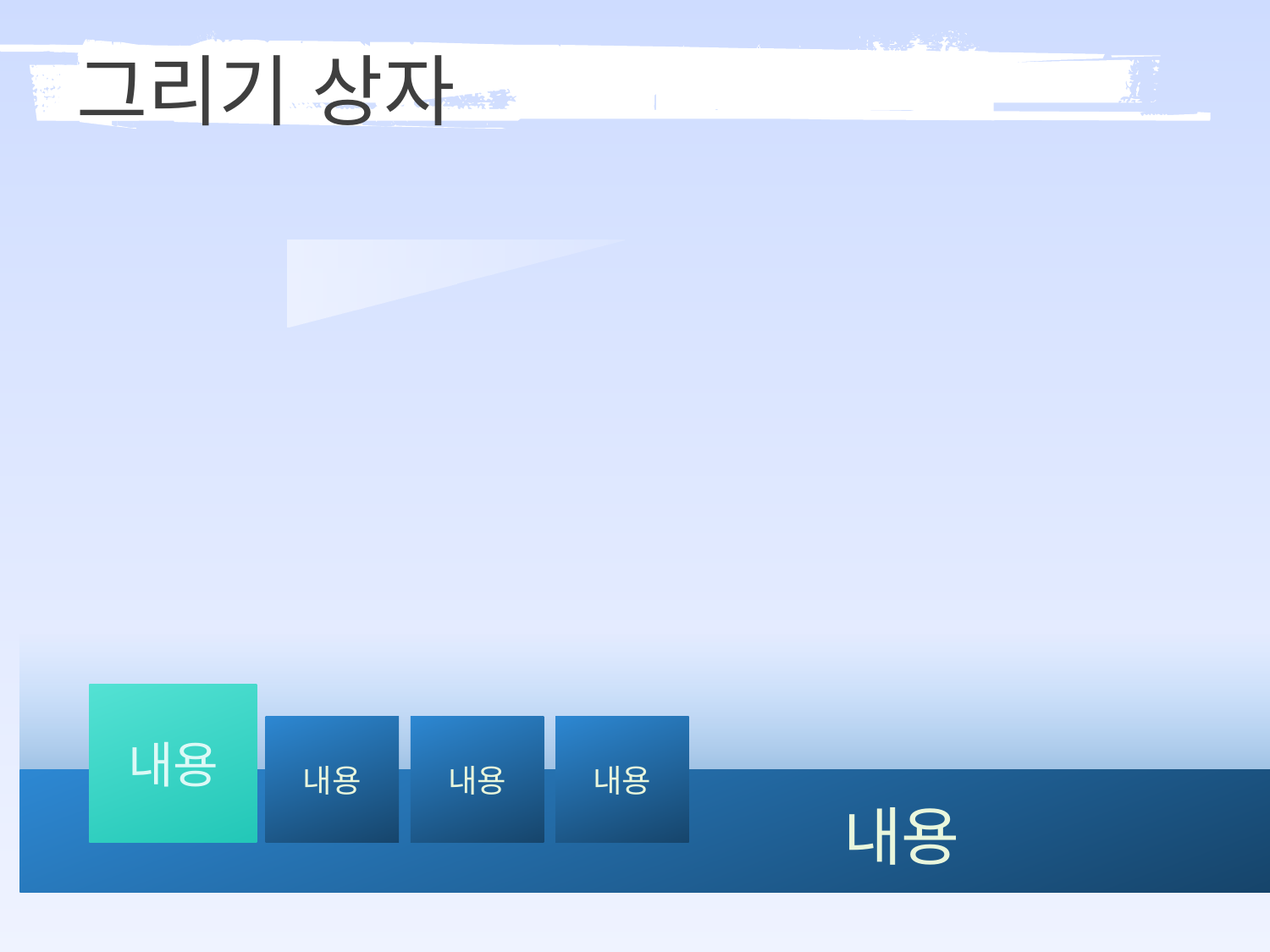

# 그리기 상자

내용
내용
내용
내용

내용